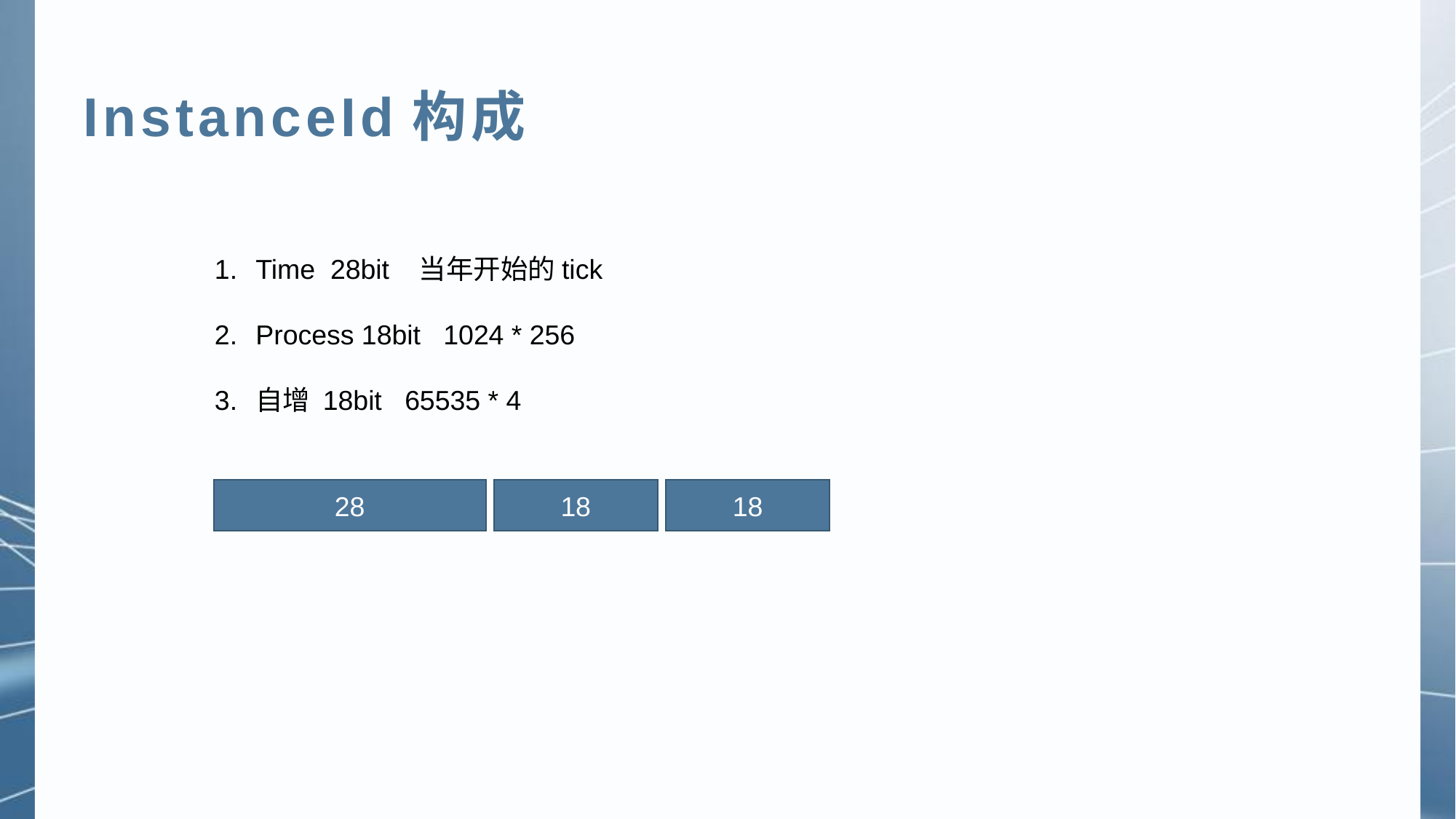

InstanceId构成
Time  28bit   当年开始的tick
Process 18bit   1024 * 256
自增 18bit   65535 * 4
28
18
18